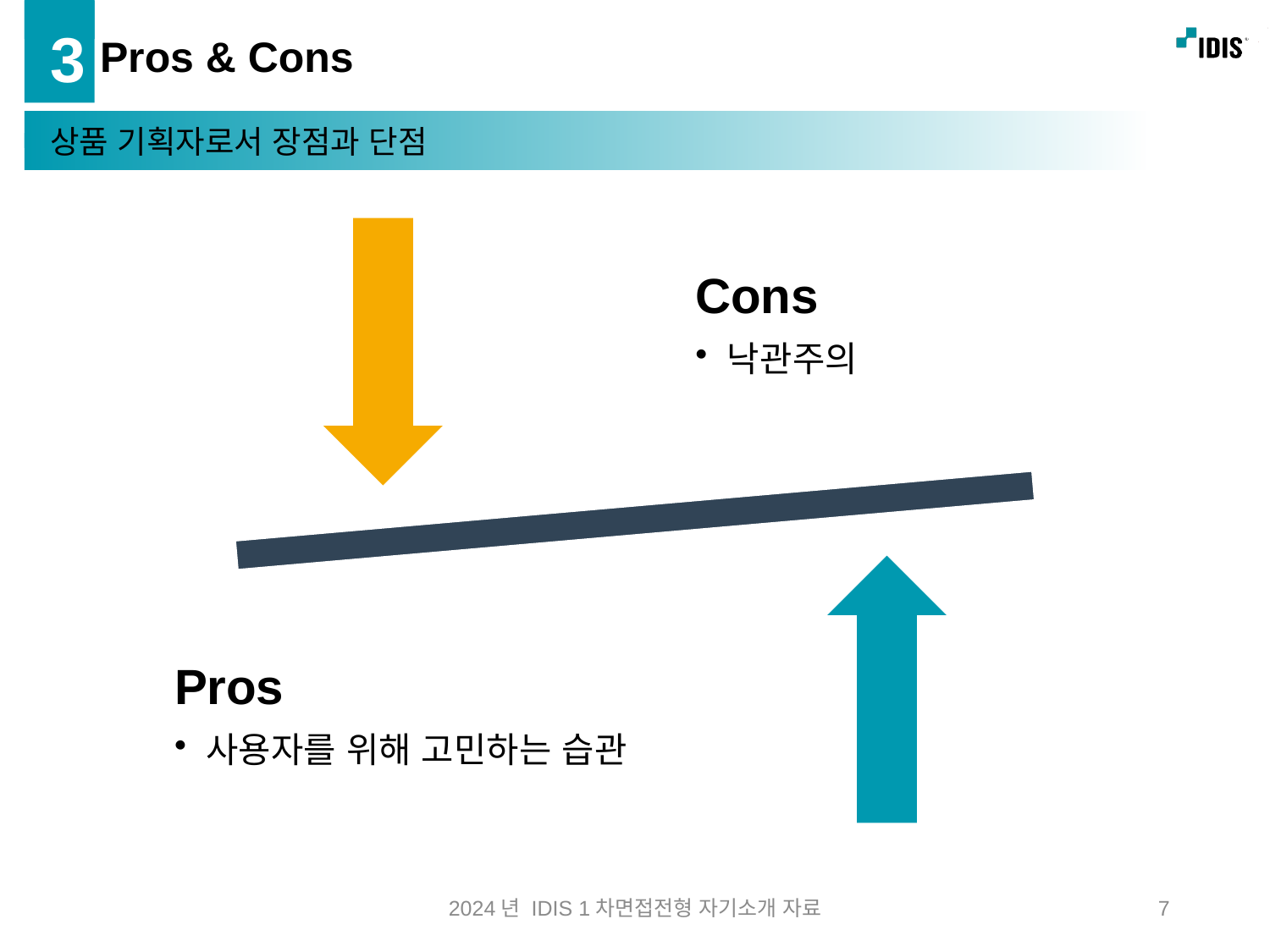

# Pros & Cons
3
상품 기획자로서 장점과 단점
Cons
낙관주의
Pros
사용자를 위해 고민하는 습관
2024년 IDIS 1차면접전형 자기소개 자료
7